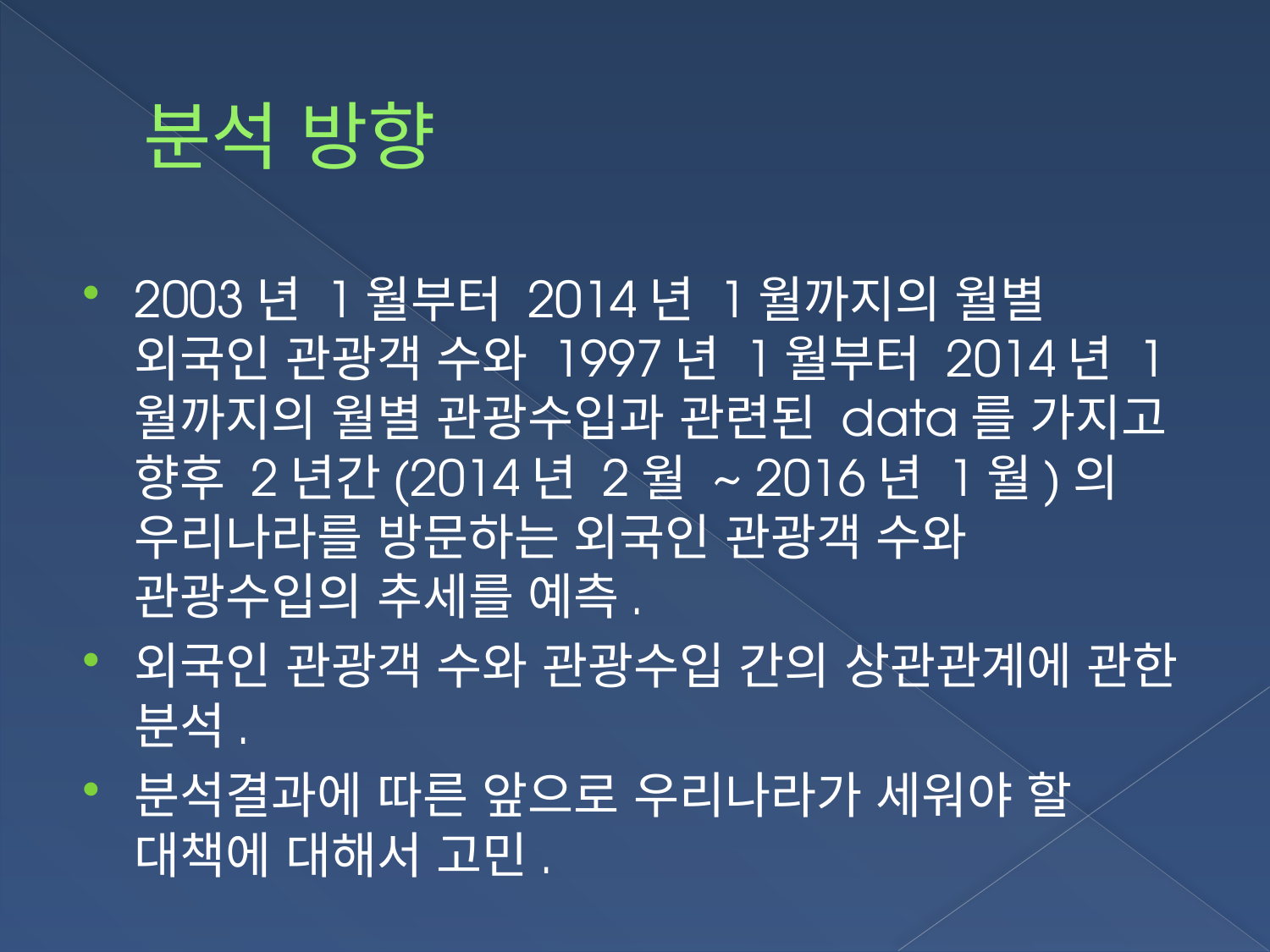

# 분석 방향
2003년 1월부터 2014년 1월까지의 월별 외국인 관광객 수와 1997년 1월부터 2014년 1월까지의 월별 관광수입과 관련된 data를 가지고 향후 2년간(2014년 2월 ~ 2016년 1월)의 우리나라를 방문하는 외국인 관광객 수와 관광수입의 추세를 예측.
외국인 관광객 수와 관광수입 간의 상관관계에 관한 분석.
분석결과에 따른 앞으로 우리나라가 세워야 할 대책에 대해서 고민.